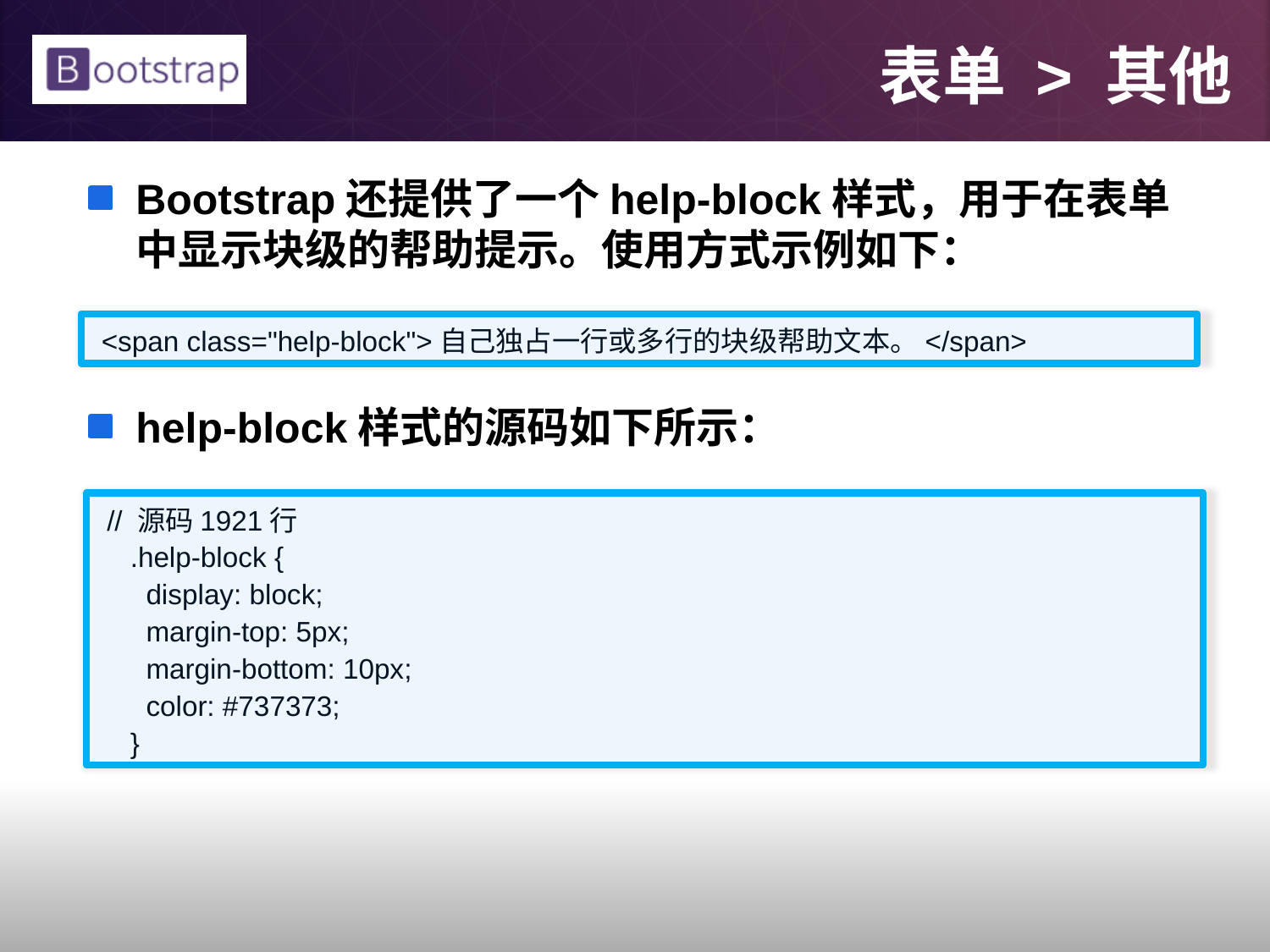

# 表单 > 其他
Bootstrap还提供了一个help-block样式，用于在表单中显示块级的帮助提示。使用方式示例如下：

help-block样式的源码如下所示：
 <span class="help-block">自己独占一行或多行的块级帮助文本。</span>
 // 源码1921行
    .help-block {
      display: block;
      margin-top: 5px;
      margin-bottom: 10px;
      color: #737373;
    }